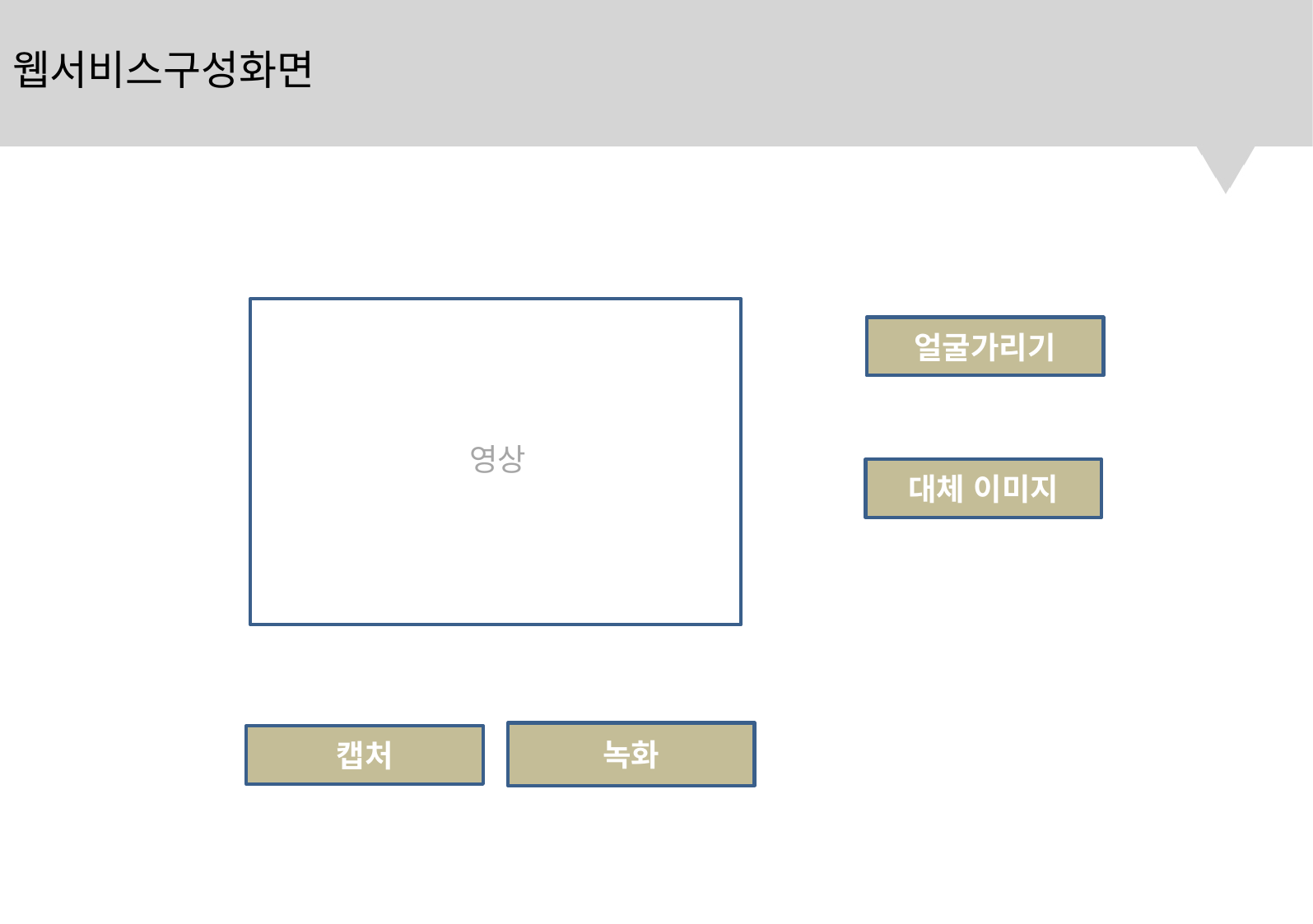

웹서비스구성화면

얼굴가리기
영상
대체 이미지
녹화
캡처